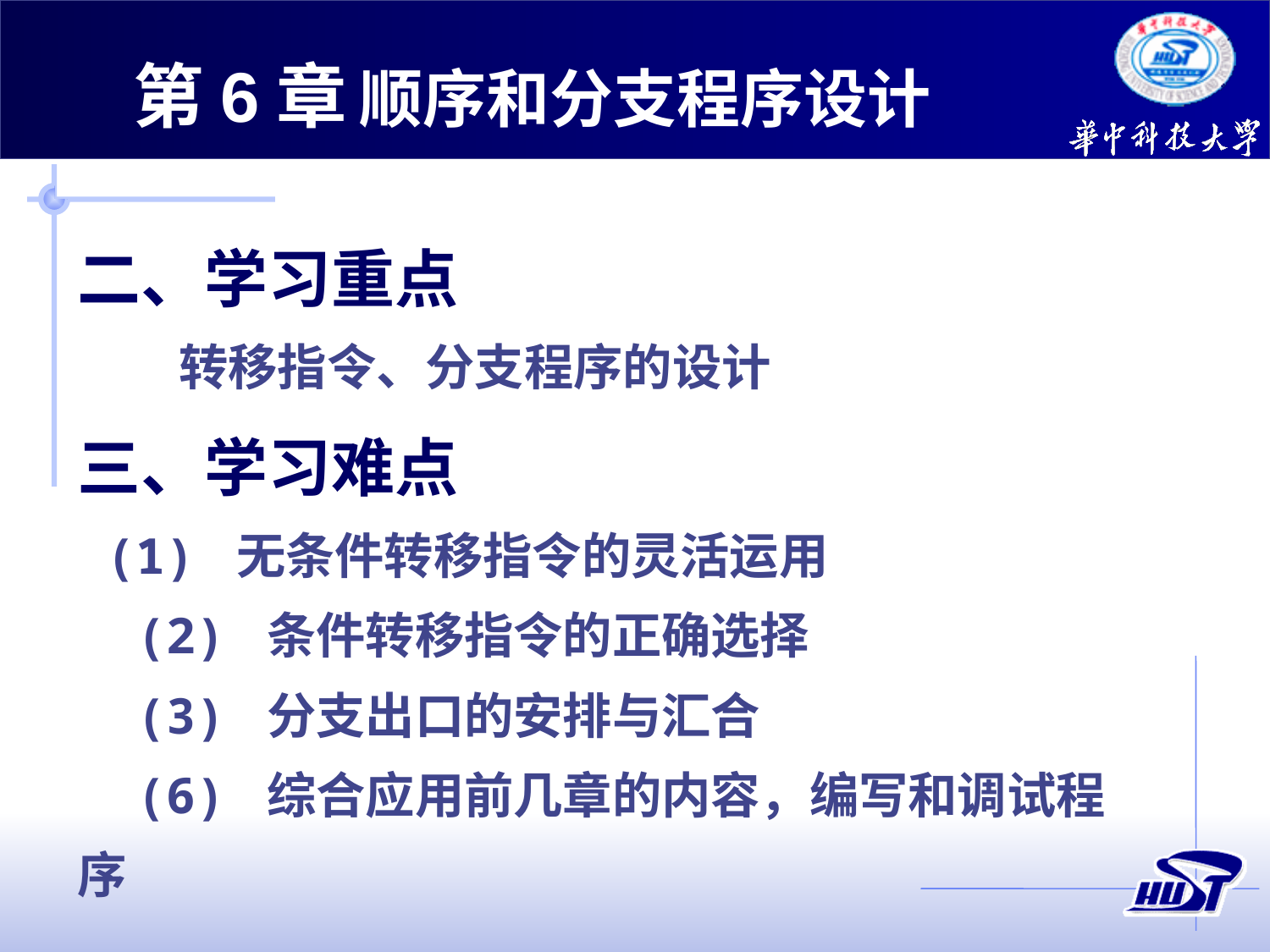

第6章 顺序和分支程序设计
二、学习重点
        转移指令、分支程序的设计
三、学习难点
  (1) 无条件转移指令的灵活运用
  (2) 条件转移指令的正确选择
  (3) 分支出口的安排与汇合
  (6) 综合应用前几章的内容，编写和调试程序